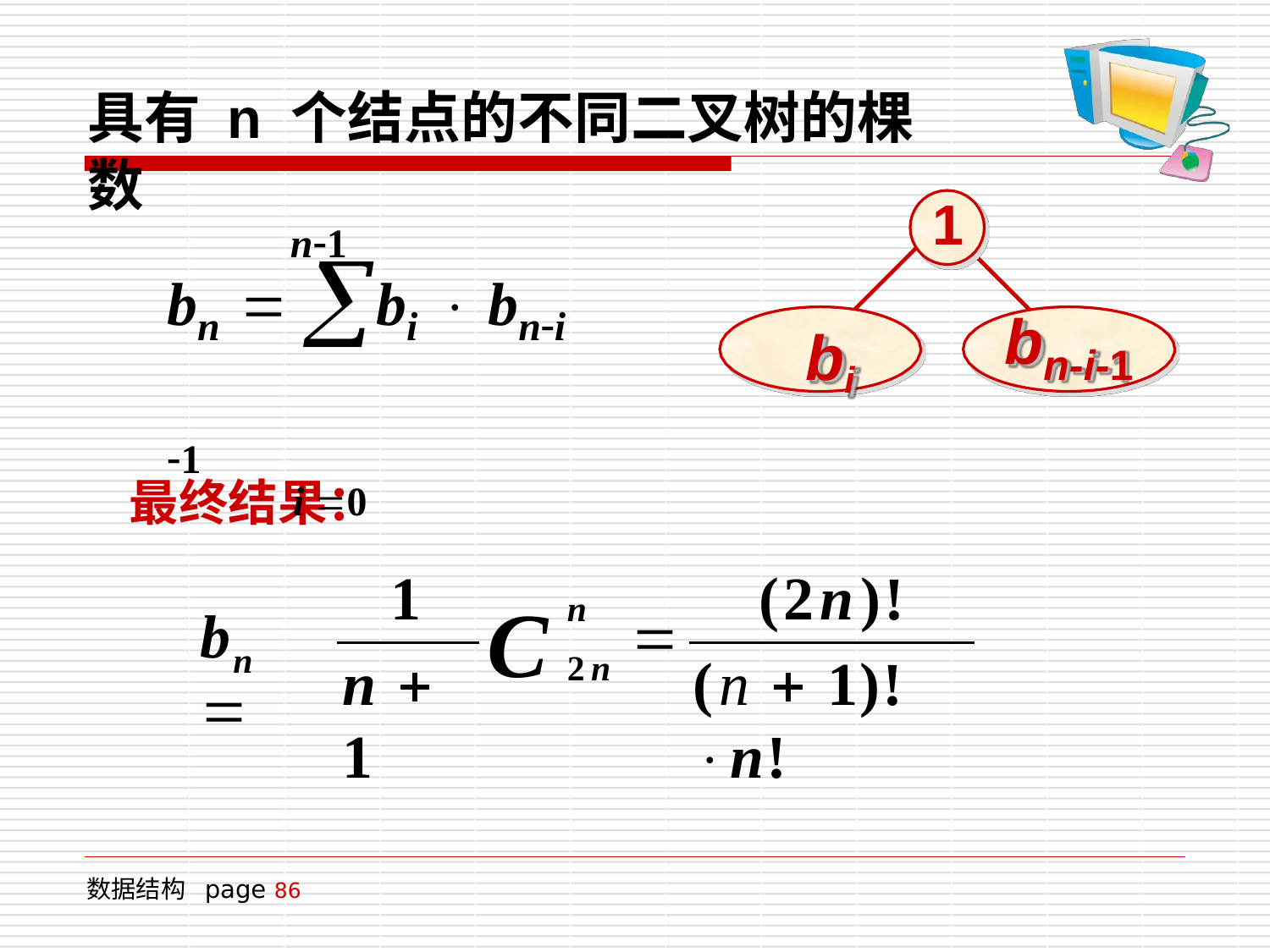

具有 n 个结点的不同二叉树的棵数

1

n−1
bn	= ∑bi  ⋅ bn−i −1
i =0

b

bi

n-i-1

最终结果：
1
(2n)!
n
2n
C
b	=
=
n
n + 1
(n + 1)!⋅n!

数据结构 page 86